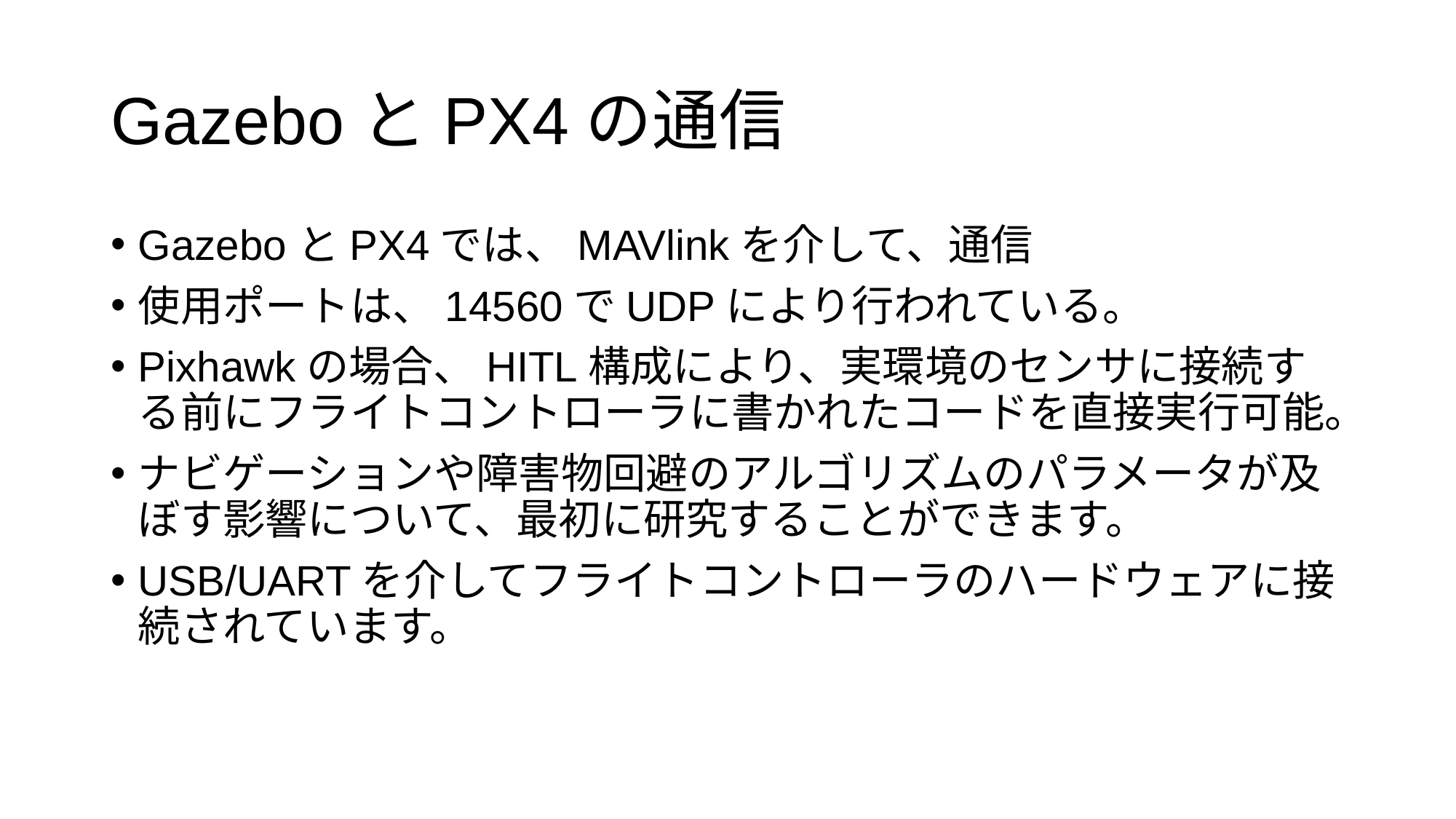

# GazeboとPX4の通信
GazeboとPX4では、MAVlinkを介して、通信
使用ポートは、14560でUDPにより行われている。
Pixhawkの場合、HITL構成により、実環境のセンサに接続する前にフライトコントローラに書かれたコードを直接実行可能。
ナビゲーションや障害物回避のアルゴリズムのパラメータが及ぼす影響について、最初に研究することができます。
USB/UARTを介してフライトコントローラのハードウェアに接続されています。